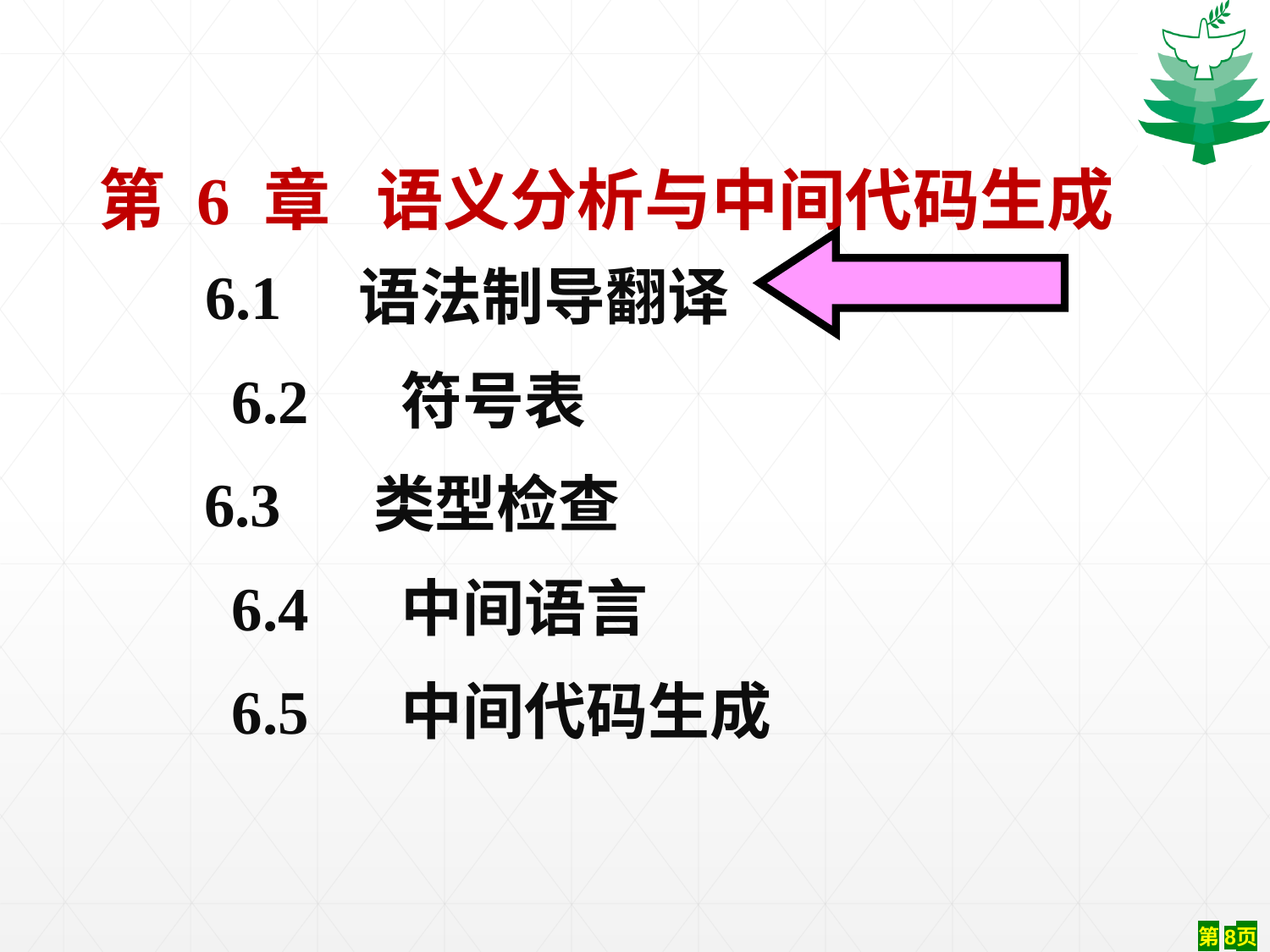

第 6 章   语义分析与中间代码生成
  6.1    语法制导翻译
    6.2     符号表
  6.3     类型检查
    6.4     中间语言
    6.5     中间代码生成